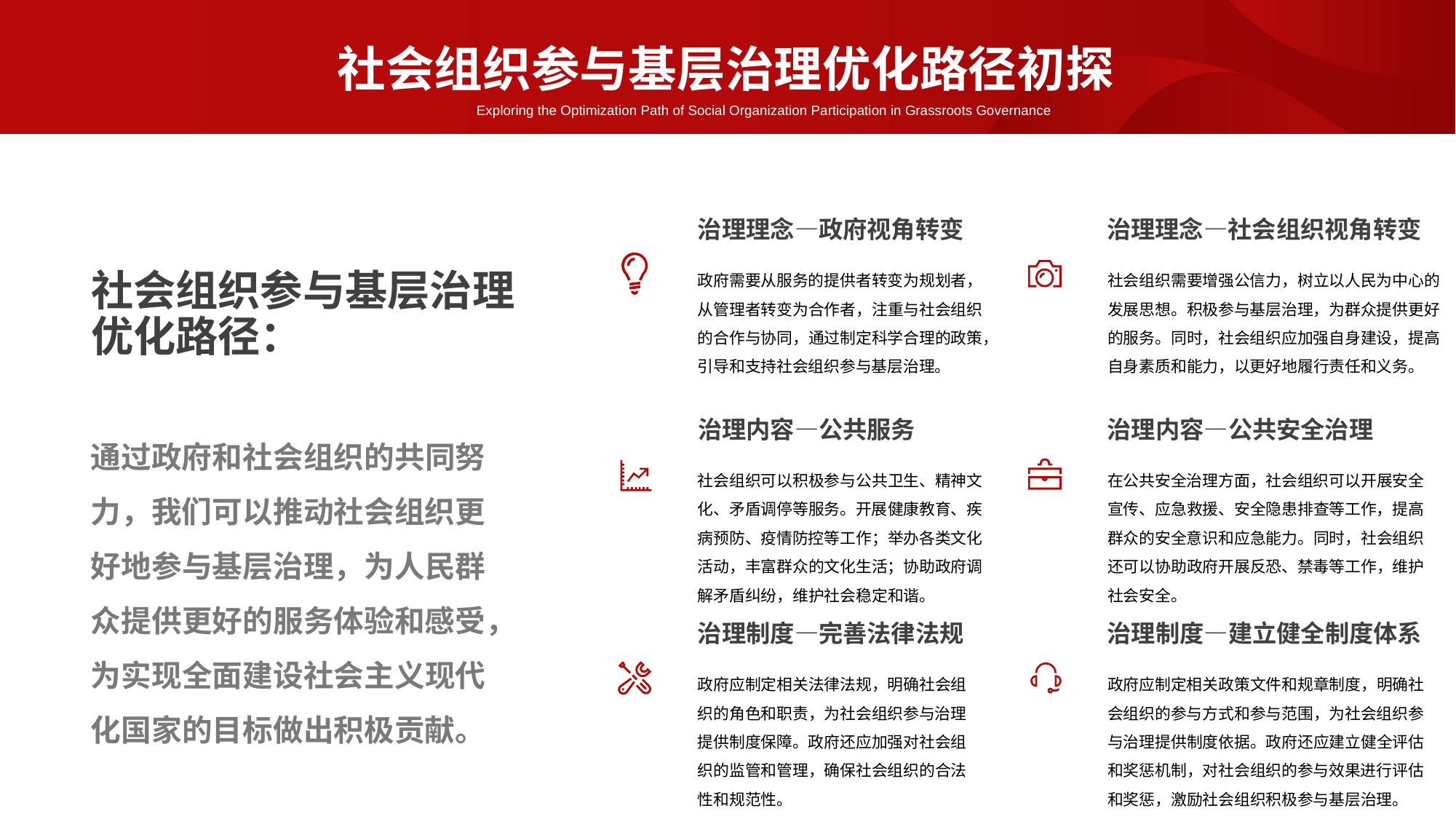

社会组织参与基层治理优化路径初探
Exploring the Optimization Path of Social Organization Participation in Grassroots Governance
治理理念—政府视角转变
治理理念—社会组织视角转变

政府需要从服务的提供者转变为规划者，从管理者转变为合作者，注重与社会组织的合作与协同，通过制定科学合理的政策，引导和支持社会组织参与基层治理。
社会组织需要增强公信力，树立以人民为中心的发展思想。积极参与基层治理，为群众提供更好的服务。同时，社会组织应加强自身建设，提高自身素质和能力，以更好地履行责任和义务。

社会组织参与基层治理优化路径：
治理内容—公共服务
治理内容—公共安全治理
通过政府和社会组织的共同努力，我们可以推动社会组织更好地参与基层治理，为人民群众提供更好的服务体验和感受，为实现全面建设社会主义现代化国家的目标做出积极贡献。

社会组织可以积极参与公共卫生、精神文化、矛盾调停等服务。开展健康教育、疾病预防、疫情防控等工作；举办各类文化活动，丰富群众的文化生活；协助政府调解矛盾纠纷，维护社会稳定和谐。
在公共安全治理方面，社会组织可以开展安全宣传、应急救援、安全隐患排查等工作，提高群众的安全意识和应急能力。同时，社会组织还可以协助政府开展反恐、禁毒等工作，维护社会安全。

治理制度—完善法律法规
治理制度—建立健全制度体系
政府应制定相关法律法规，明确社会组织的角色和职责，为社会组织参与治理提供制度保障。政府还应加强对社会组织的监管和管理，确保社会组织的合法性和规范性。
政府应制定相关政策文件和规章制度，明确社会组织的参与方式和参与范围，为社会组织参与治理提供制度依据。政府还应建立健全评估和奖惩机制，对社会组织的参与效果进行评估和奖惩，激励社会组织积极参与基层治理。